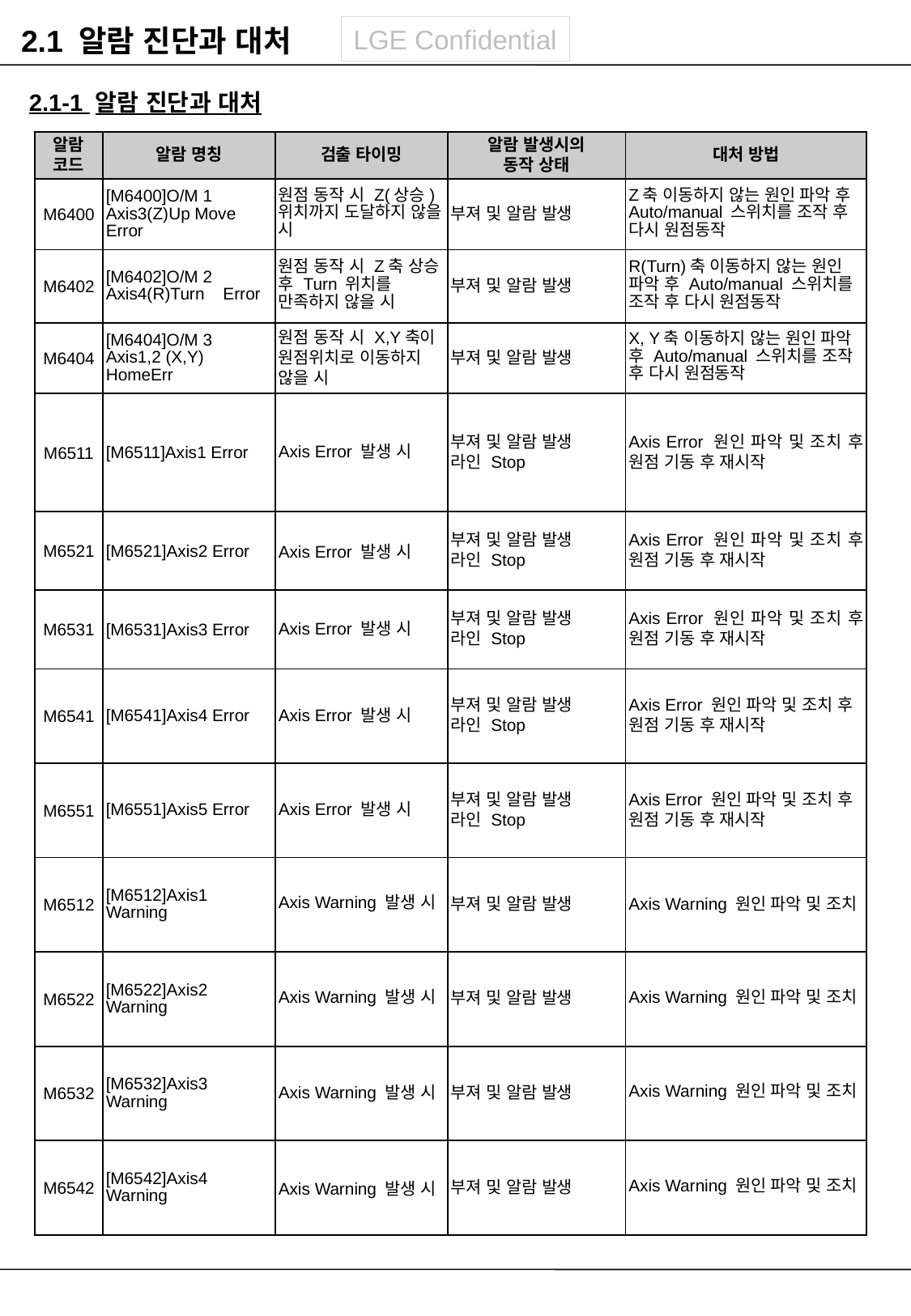

2.1 알람 진단과 대처
2.1-1 알람 진단과 대처
| 알람 코드 | 알람 명칭 | 검출 타이밍 | 알람 발생시의 동작 상태 | 대처 방법 |
| --- | --- | --- | --- | --- |
| M6400 | [M6400]O/M 1 Axis3(Z)Up Move Error | 원점 동작 시 Z(상승) 위치까지 도달하지 않을 시 | 부져 및 알람 발생 | Z축 이동하지 않는 원인 파악 후 Auto/manual 스위치를 조작 후 다시 원점동작 |
| M6402 | [M6402]O/M 2 Axis4(R)Turn Error | 원점 동작 시 Z축 상승 후 Turn 위치를 만족하지 않을 시 | 부져 및 알람 발생 | R(Turn)축 이동하지 않는 원인 파악 후 Auto/manual 스위치를 조작 후 다시 원점동작 |
| M6404 | [M6404]O/M 3 Axis1,2 (X,Y) HomeErr | 원점 동작 시 X,Y축이 원점위치로 이동하지 않을 시 | 부져 및 알람 발생 | X, Y축 이동하지 않는 원인 파악 후 Auto/manual 스위치를 조작 후 다시 원점동작 |
| M6511 | [M6511]Axis1 Error | Axis Error 발생 시 | 부져 및 알람 발생 라인 Stop | Axis Error 원인 파악 및 조치 후 원점 기동 후 재시작 |
| M6521 | [M6521]Axis2 Error | Axis Error 발생 시 | 부져 및 알람 발생 라인 Stop | Axis Error 원인 파악 및 조치 후 원점 기동 후 재시작 |
| M6531 | [M6531]Axis3 Error | Axis Error 발생 시 | 부져 및 알람 발생 라인 Stop | Axis Error 원인 파악 및 조치 후 원점 기동 후 재시작 |
| M6541 | [M6541]Axis4 Error | Axis Error 발생 시 | 부져 및 알람 발생 라인 Stop | Axis Error 원인 파악 및 조치 후 원점 기동 후 재시작 |
| M6551 | [M6551]Axis5 Error | Axis Error 발생 시 | 부져 및 알람 발생 라인 Stop | Axis Error 원인 파악 및 조치 후 원점 기동 후 재시작 |
| M6512 | [M6512]Axis1 Warning | Axis Warning 발생 시 | 부져 및 알람 발생 | Axis Warning 원인 파악 및 조치 |
| M6522 | [M6522]Axis2 Warning | Axis Warning 발생 시 | 부져 및 알람 발생 | Axis Warning 원인 파악 및 조치 |
| M6532 | [M6532]Axis3 Warning | Axis Warning 발생 시 | 부져 및 알람 발생 | Axis Warning 원인 파악 및 조치 |
| M6542 | [M6542]Axis4 Warning | Axis Warning 발생 시 | 부져 및 알람 발생 | Axis Warning 원인 파악 및 조치 |